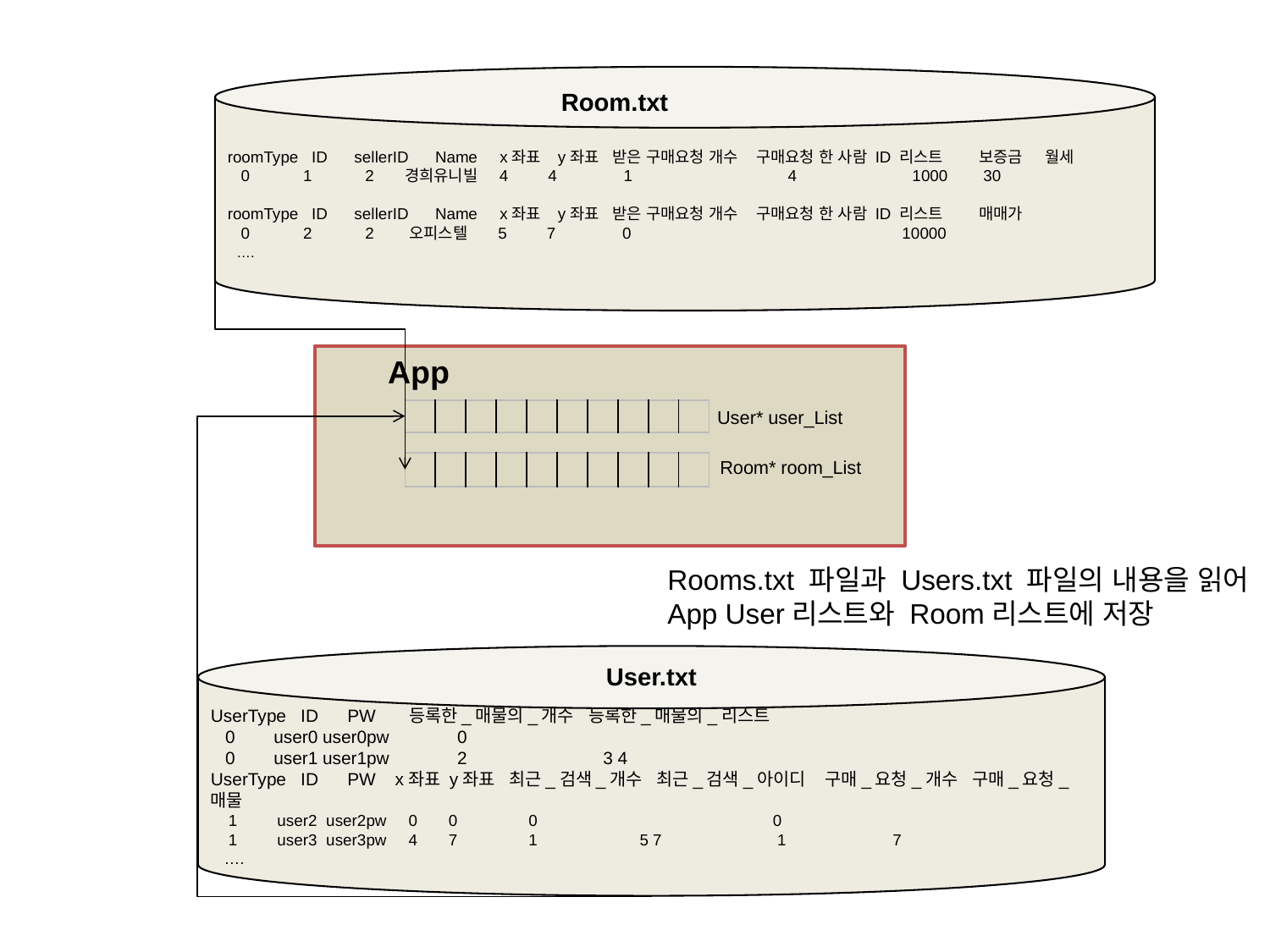

roomType   ID      sellerID      Name     x좌표   y좌표   받은 구매요청 개수    구매요청 한 사람 ID 리스트        보증금     월세
   0            1            2      경희유니빌    4         4               1                                   4                          1000        30

roomType   ID      sellerID      Name     x좌표   y좌표   받은 구매요청 개수    구매요청 한 사람 ID 리스트        매매가
   0            2            2       오피스텔      5         7               0                                                             10000
  ….
Room.txt

App
User* user_List
|  |  |  |  |  |  |  |  |  |  |
| --- | --- | --- | --- | --- | --- | --- | --- | --- | --- |
Room* room_List
|  |  |  |  |  |  |  |  |  |  |
| --- | --- | --- | --- | --- | --- | --- | --- | --- | --- |
Rooms.txt 파일과 Users.txt 파일의 내용을 읽어
App User리스트와 Room리스트에 저장

UserType   ID      PW      등록한_매물의_개수   등록한_매물의_리스트
   0        user0 user0pw              0
   0        user1 user1pw              2                            3 4
UserType   ID      PW    x좌표 y좌표   최근_검색_개수   최근_검색_아이디    구매_요청_개수   구매_요청_매물
    1         user2  user2pw     0       0                0                                                     0
    1         user3  user3pw     4       7                1                       5 7                          1                        7
   ….

User.txt